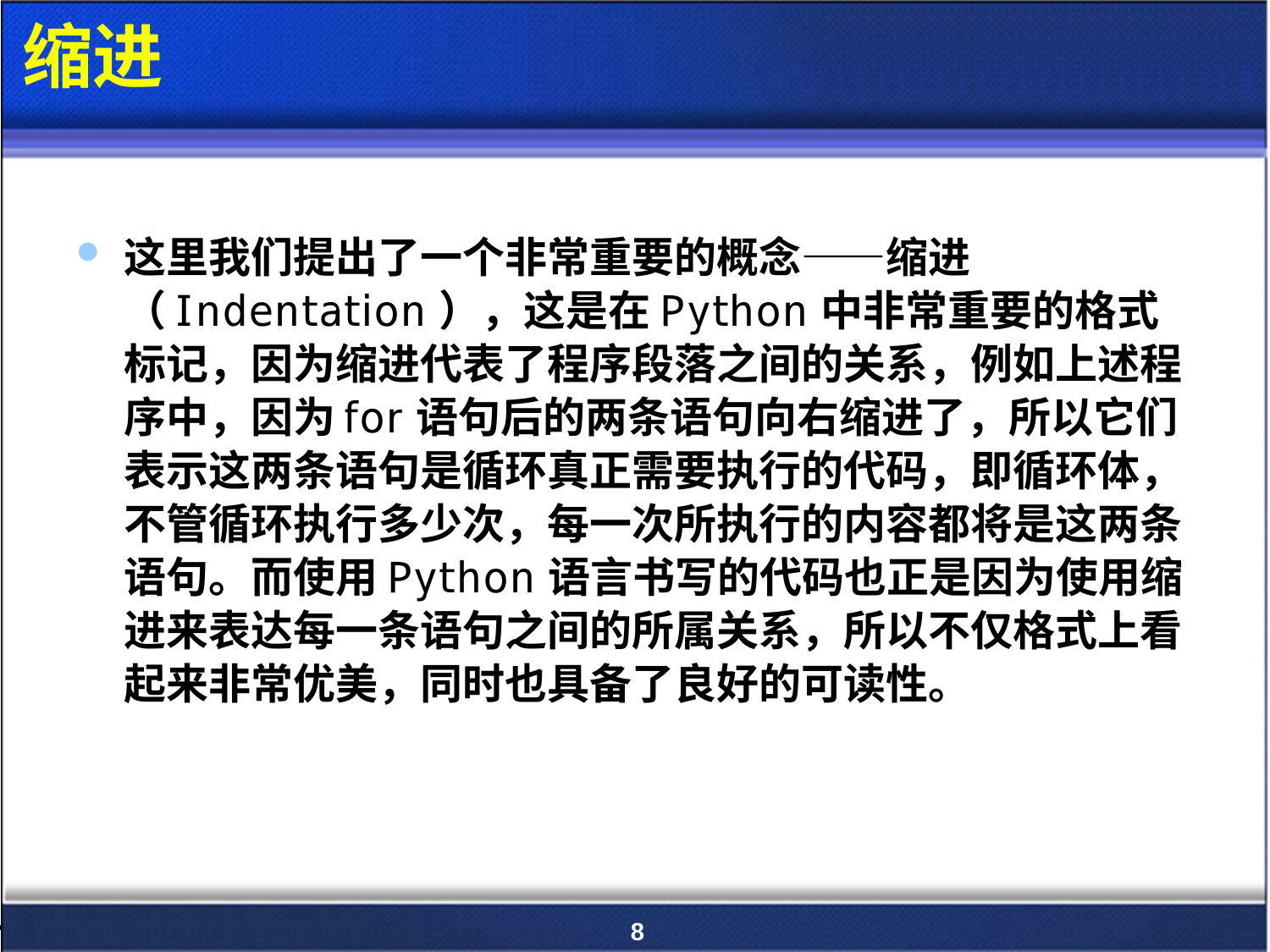

# 缩进
这里我们提出了一个非常重要的概念——缩进（Indentation），这是在Python中非常重要的格式标记，因为缩进代表了程序段落之间的关系，例如上述程序中，因为for语句后的两条语句向右缩进了，所以它们表示这两条语句是循环真正需要执行的代码，即循环体，不管循环执行多少次，每一次所执行的内容都将是这两条语句。而使用Python语言书写的代码也正是因为使用缩进来表达每一条语句之间的所属关系，所以不仅格式上看起来非常优美，同时也具备了良好的可读性。

8